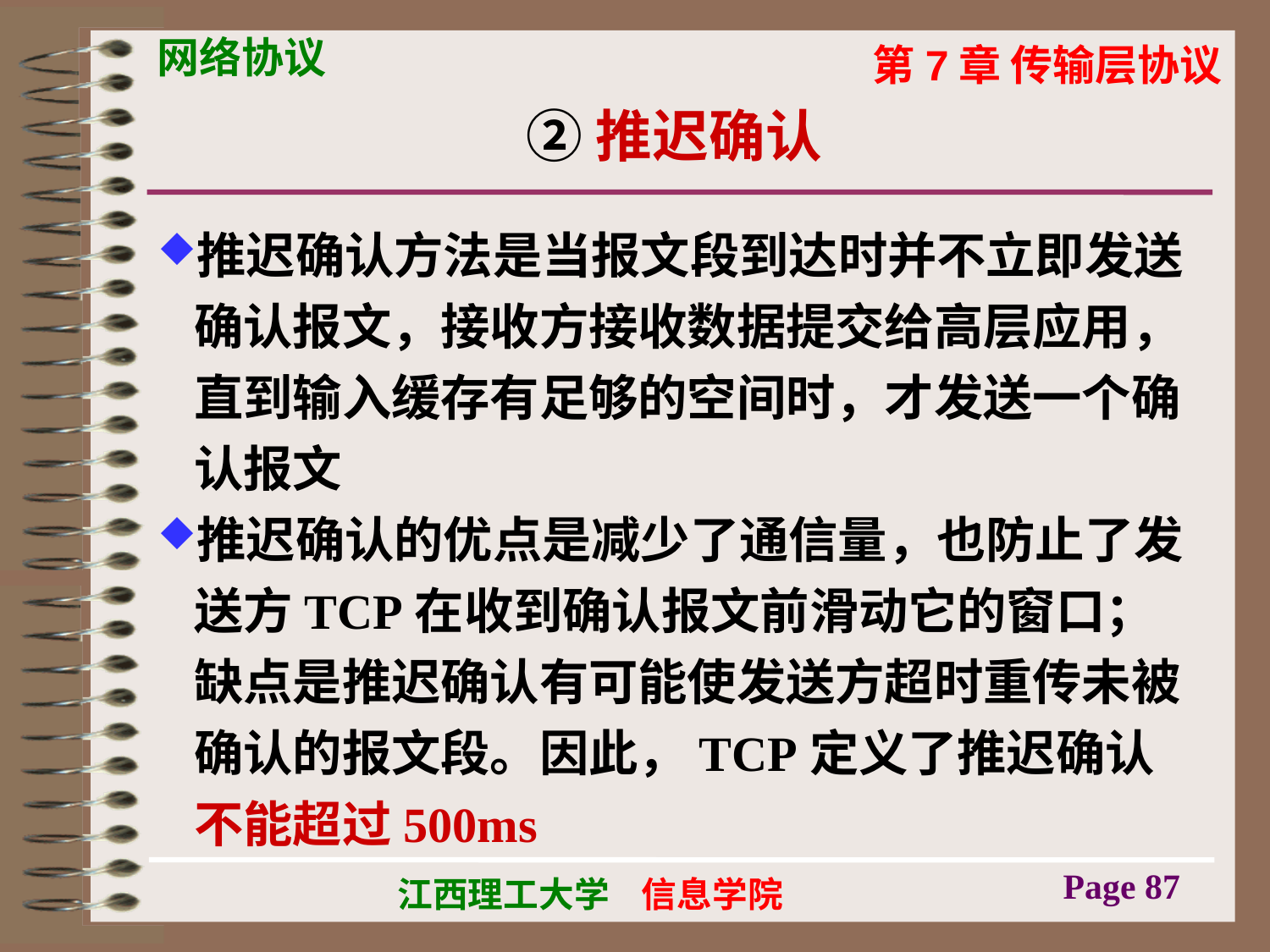

# ②推迟确认
推迟确认方法是当报文段到达时并不立即发送确认报文，接收方接收数据提交给高层应用，直到输入缓存有足够的空间时，才发送一个确认报文
推迟确认的优点是减少了通信量，也防止了发送方TCP在收到确认报文前滑动它的窗口；缺点是推迟确认有可能使发送方超时重传未被确认的报文段。因此，TCP定义了推迟确认不能超过500ms
Page 87